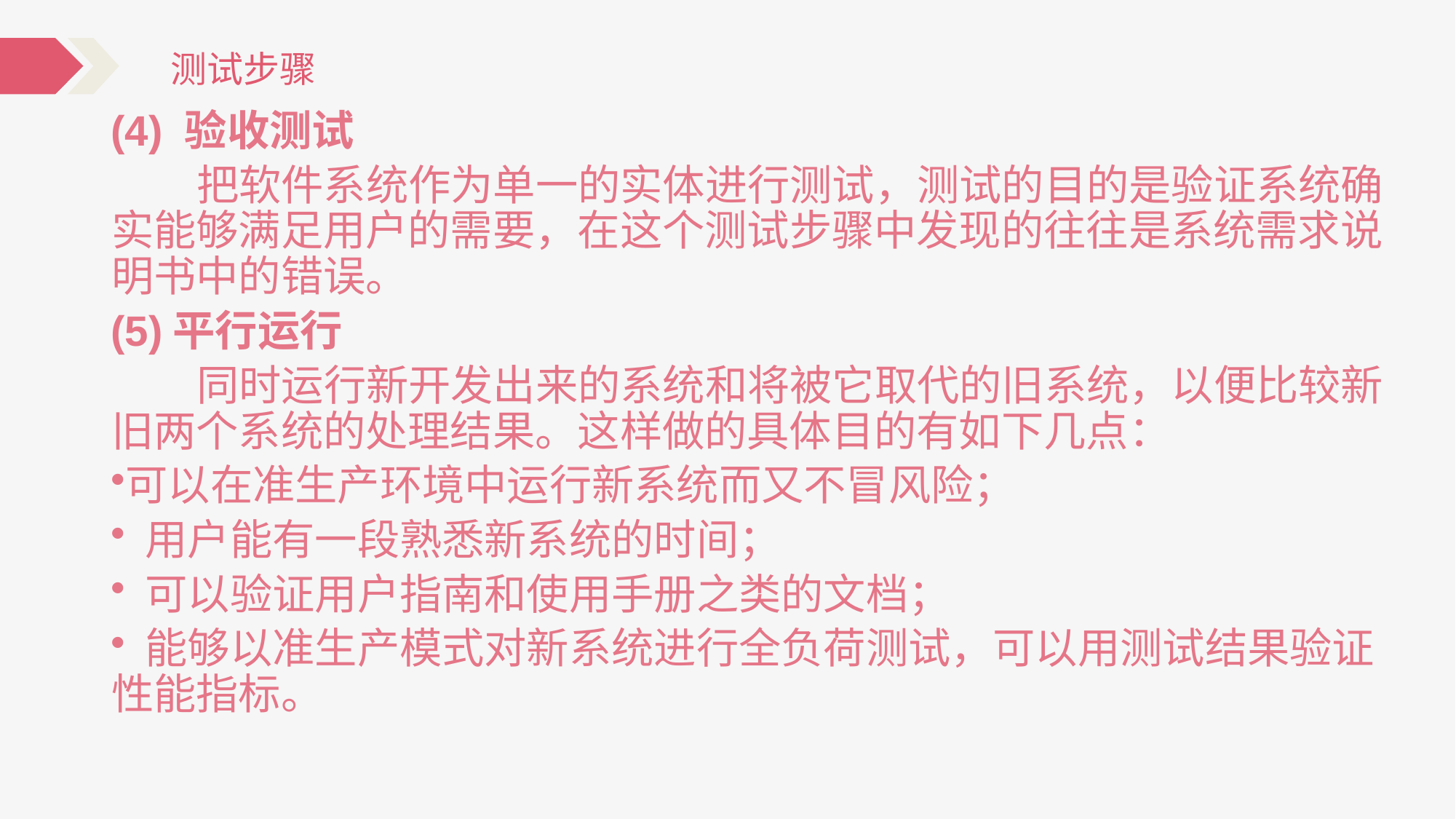

测试步骤
(4) 验收测试
        把软件系统作为单一的实体进行测试，测试的目的是验证系统确实能够满足用户的需要，在这个测试步骤中发现的往往是系统需求说明书中的错误。
(5)平行运行
        同时运行新开发出来的系统和将被它取代的旧系统，以便比较新旧两个系统的处理结果。这样做的具体目的有如下几点：
可以在准生产环境中运行新系统而又不冒风险；
 用户能有一段熟悉新系统的时间；
 可以验证用户指南和使用手册之类的文档；
 能够以准生产模式对新系统进行全负荷测试，可以用测试结果验证性能指标。